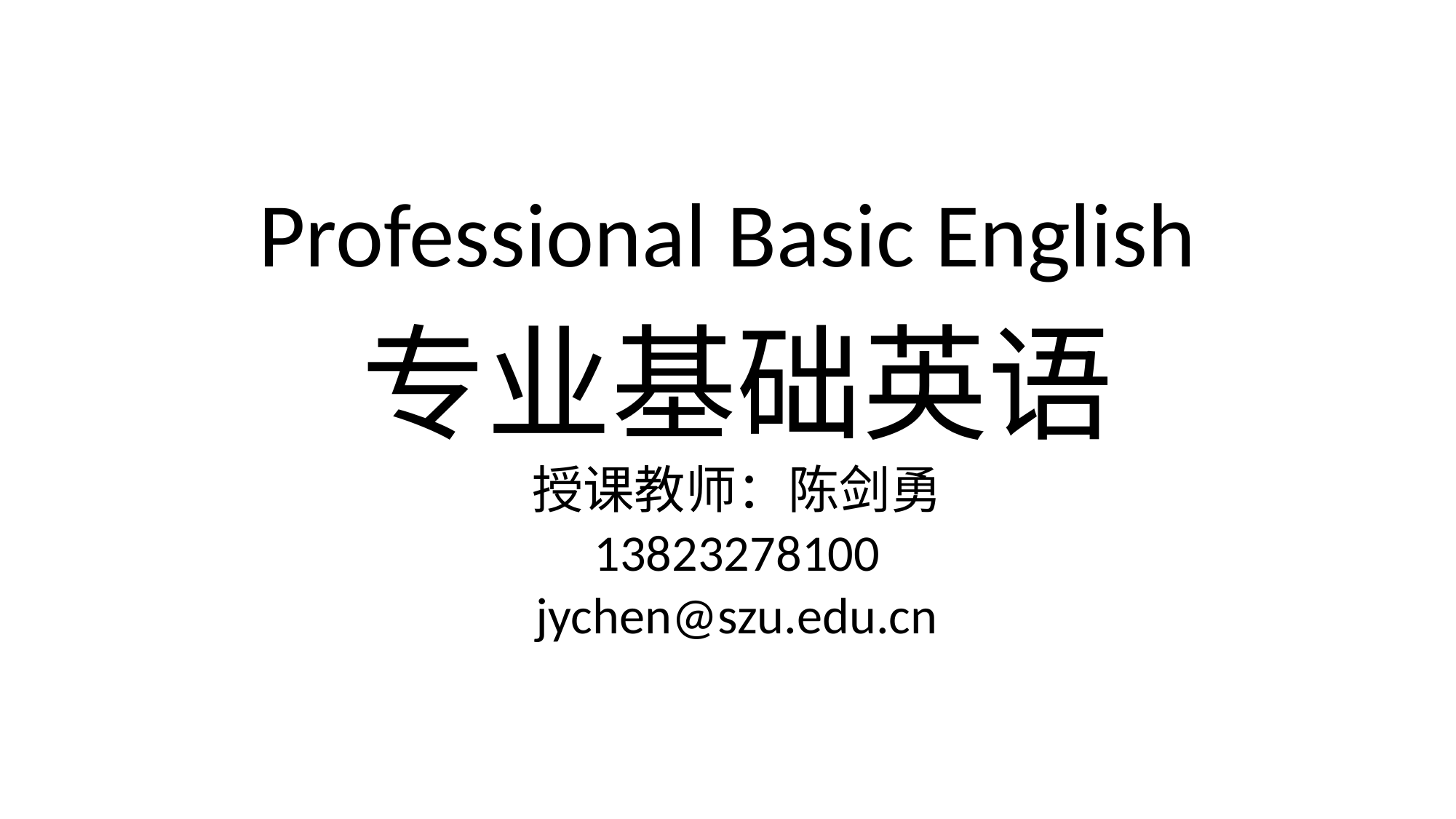

# Professional Basic English
专业基础英语
授课教师：陈剑勇
13823278100
jychen@szu.edu.cn